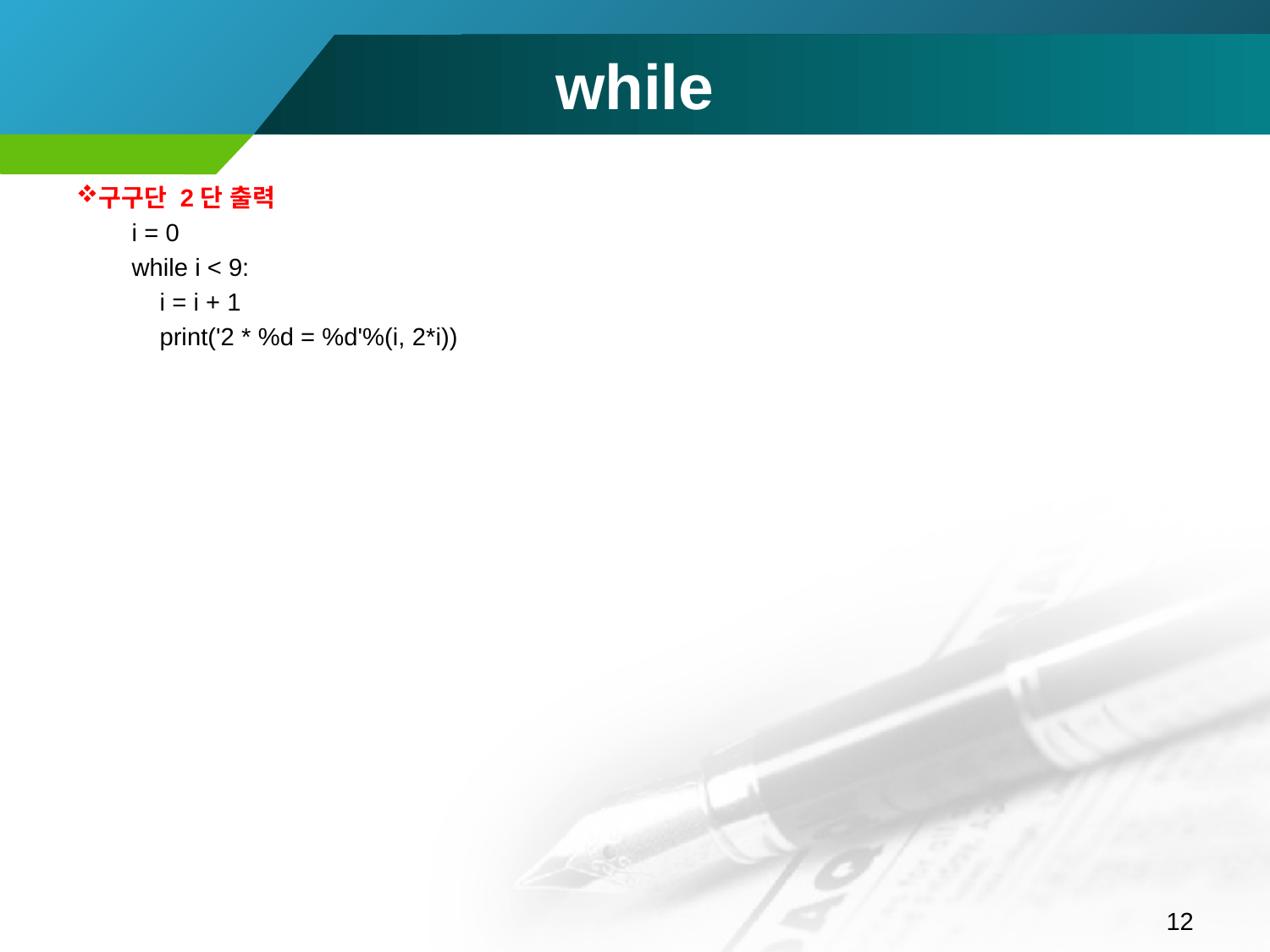

# while
구구단 2단 출력
i = 0
while i < 9:
    i = i + 1
    print('2 * %d = %d'%(i, 2*i))

12